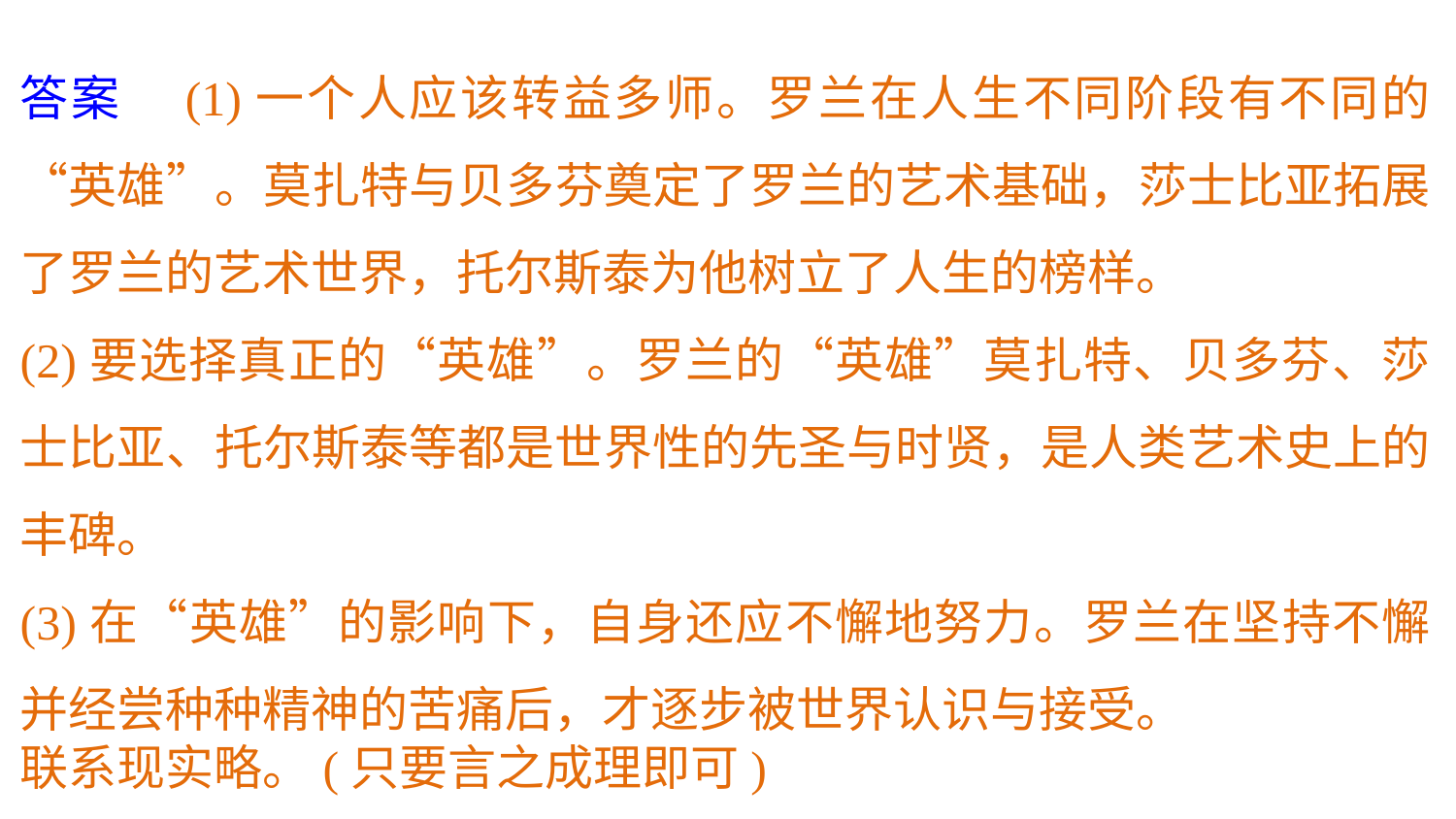

答案　(1)一个人应该转益多师。罗兰在人生不同阶段有不同的“英雄”。莫扎特与贝多芬奠定了罗兰的艺术基础，莎士比亚拓展了罗兰的艺术世界，托尔斯泰为他树立了人生的榜样。
(2)要选择真正的“英雄”。罗兰的“英雄”莫扎特、贝多芬、莎士比亚、托尔斯泰等都是世界性的先圣与时贤，是人类艺术史上的丰碑。
(3)在“英雄”的影响下，自身还应不懈地努力。罗兰在坚持不懈并经尝种种精神的苦痛后，才逐步被世界认识与接受。
联系现实略。(只要言之成理即可)